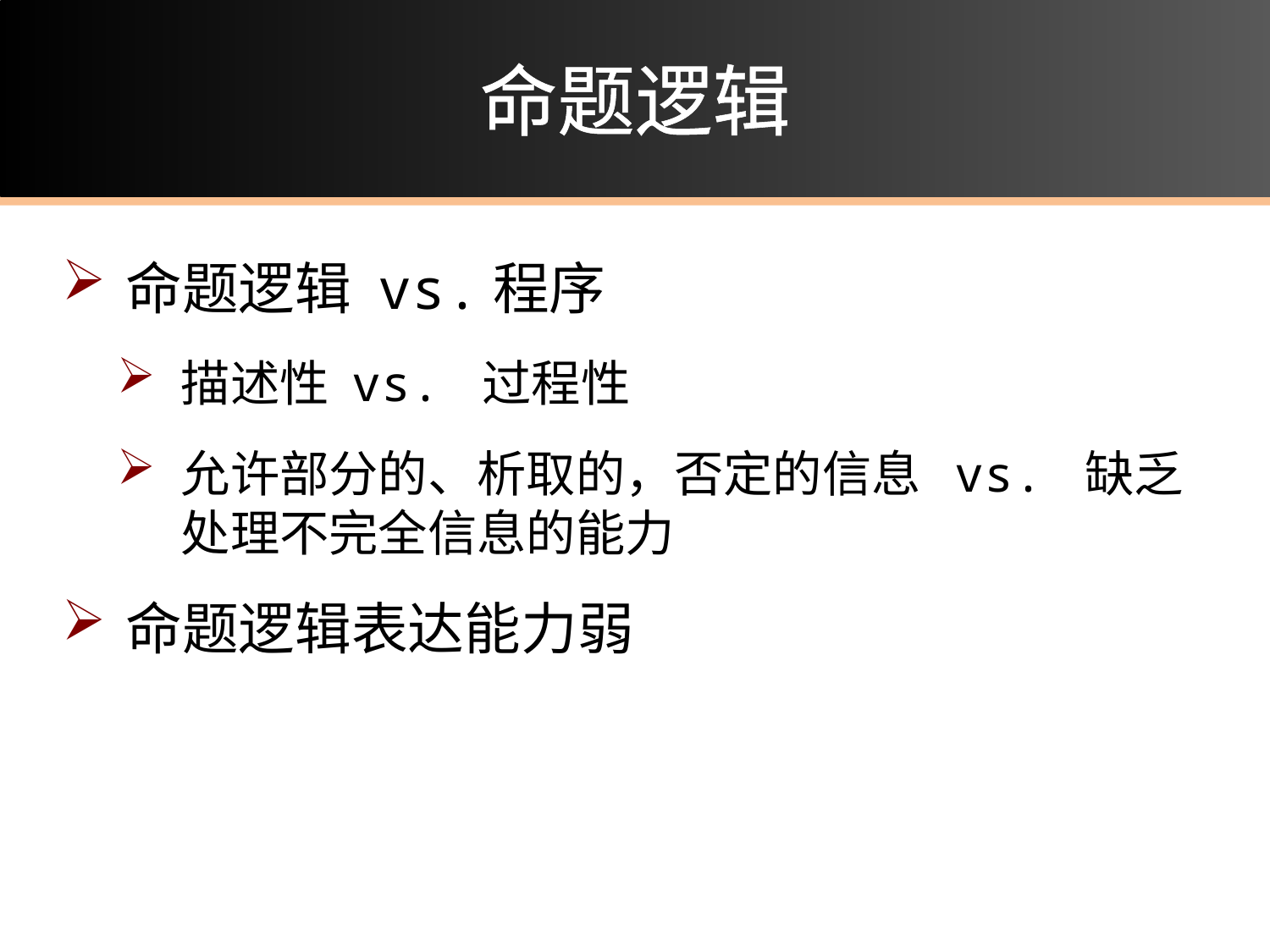

# 命题逻辑
命题逻辑 vs.程序
描述性 vs. 过程性
允许部分的、析取的，否定的信息  vs. 缺乏处理不完全信息的能力
命题逻辑表达能力弱